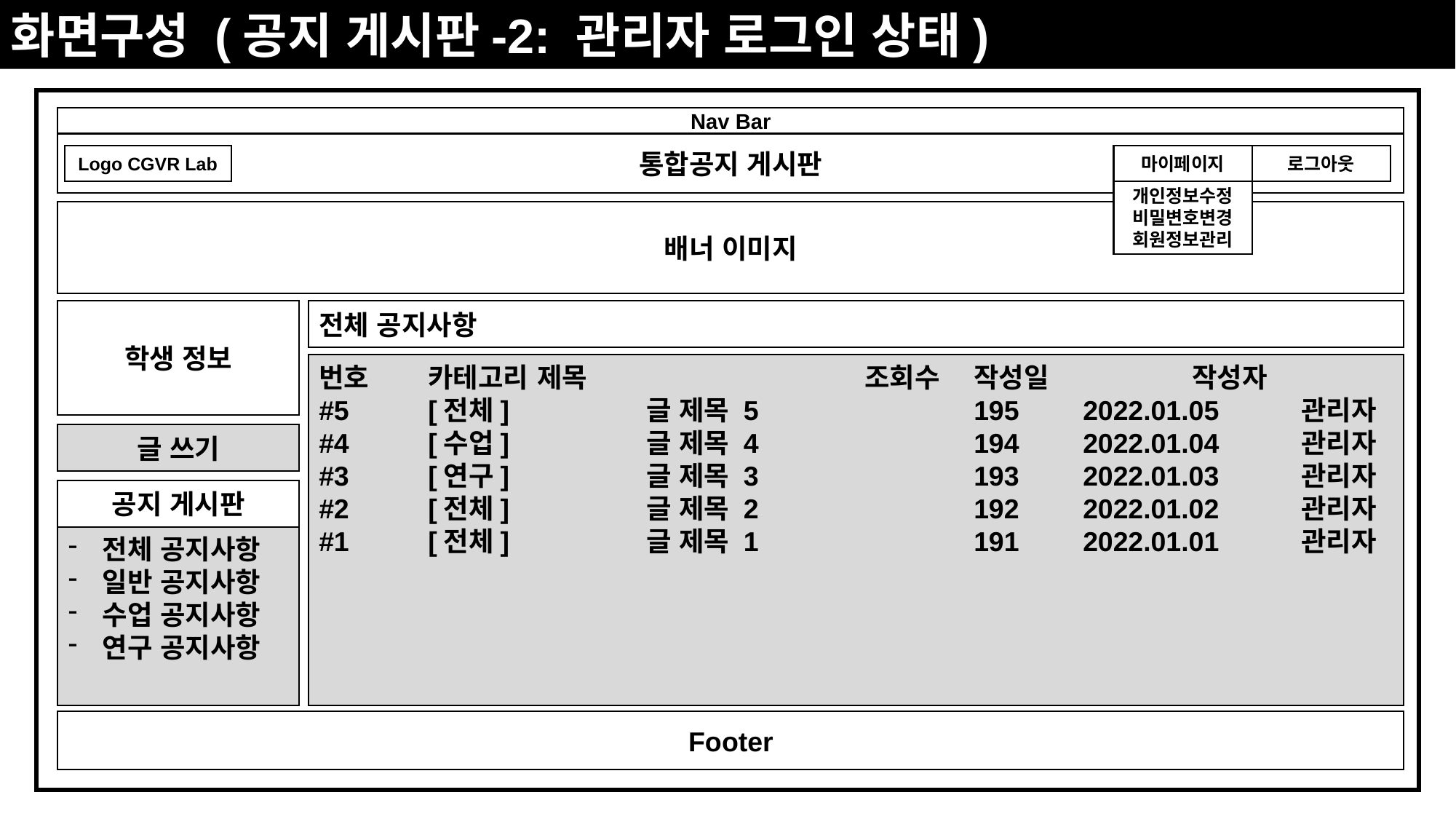

화면구성 (공지 게시판-2: 관리자 로그인 상태)

Nav Bar
통합공지 게시판
Logo CGVR Lab
로그아웃
마이페이지
개인정보수정
비밀변호변경
회원정보관리
배너 이미지
학생 정보
전체 공지사항
번호	카테고리	제목			조회수	작성일		작성자
#5	[전체]		글 제목 5		195	2022.01.05	관리자
#4	[수업]		글 제목 4		194	2022.01.04	관리자
#3	[연구]		글 제목 3		193	2022.01.03	관리자
#2	[전체]		글 제목 2		192	2022.01.02	관리자
#1	[전체]		글 제목 1		191	2022.01.01	관리자
글 쓰기
공지 게시판
전체 공지사항
일반 공지사항
수업 공지사항
연구 공지사항
Footer